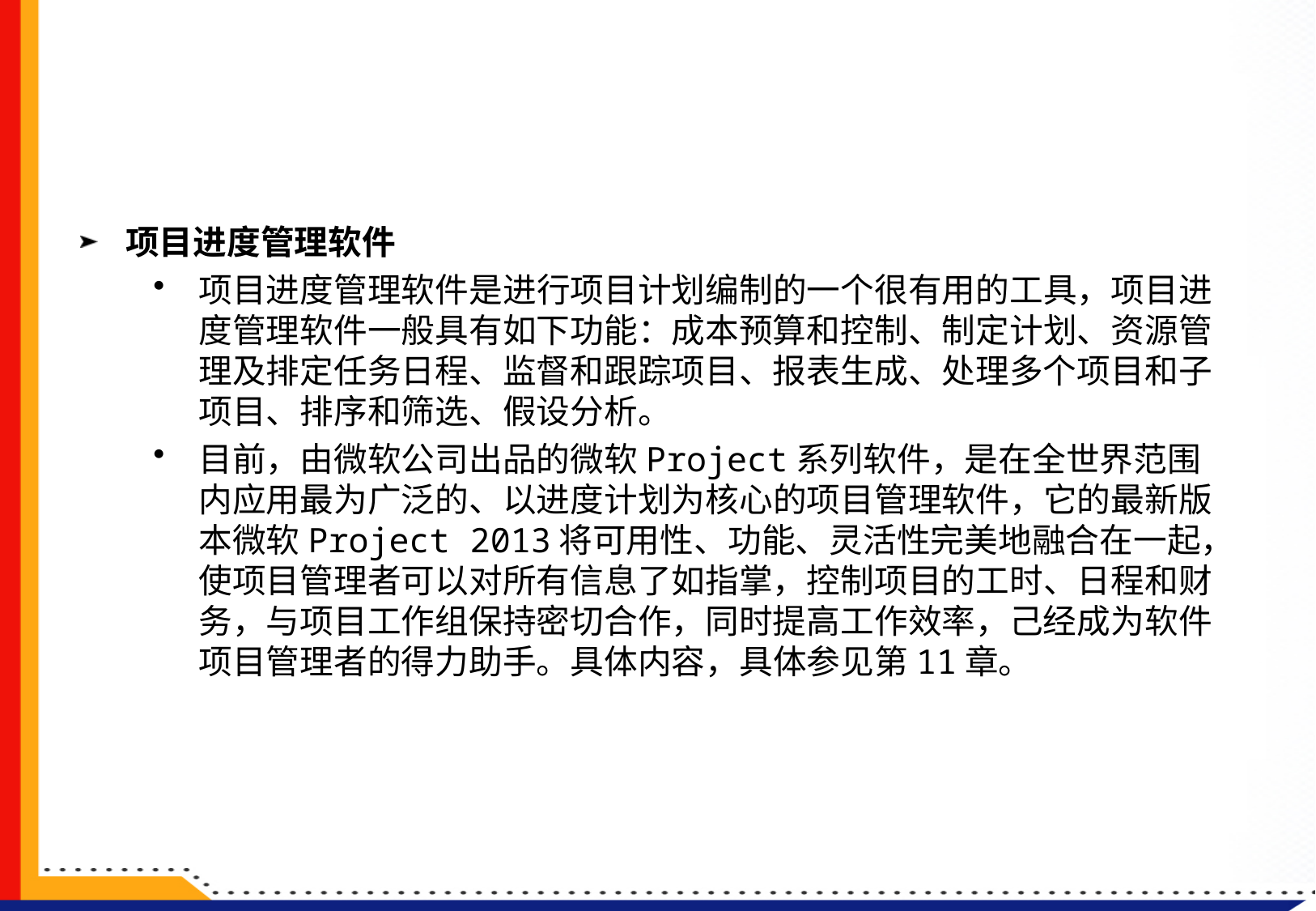

79
#
项目进度管理软件
项目进度管理软件是进行项目计划编制的一个很有用的工具，项目进度管理软件一般具有如下功能：成本预算和控制、制定计划、资源管理及排定任务日程、监督和跟踪项目、报表生成、处理多个项目和子项目、排序和筛选、假设分析。
目前，由微软公司出品的微软Project系列软件，是在全世界范围内应用最为广泛的、以进度计划为核心的项目管理软件，它的最新版本微软Project 2013将可用性、功能、灵活性完美地融合在一起，使项目管理者可以对所有信息了如指掌，控制项目的工时、日程和财务，与项目工作组保持密切合作，同时提高工作效率，己经成为软件项目管理者的得力助手。具体内容，具体参见第11章。